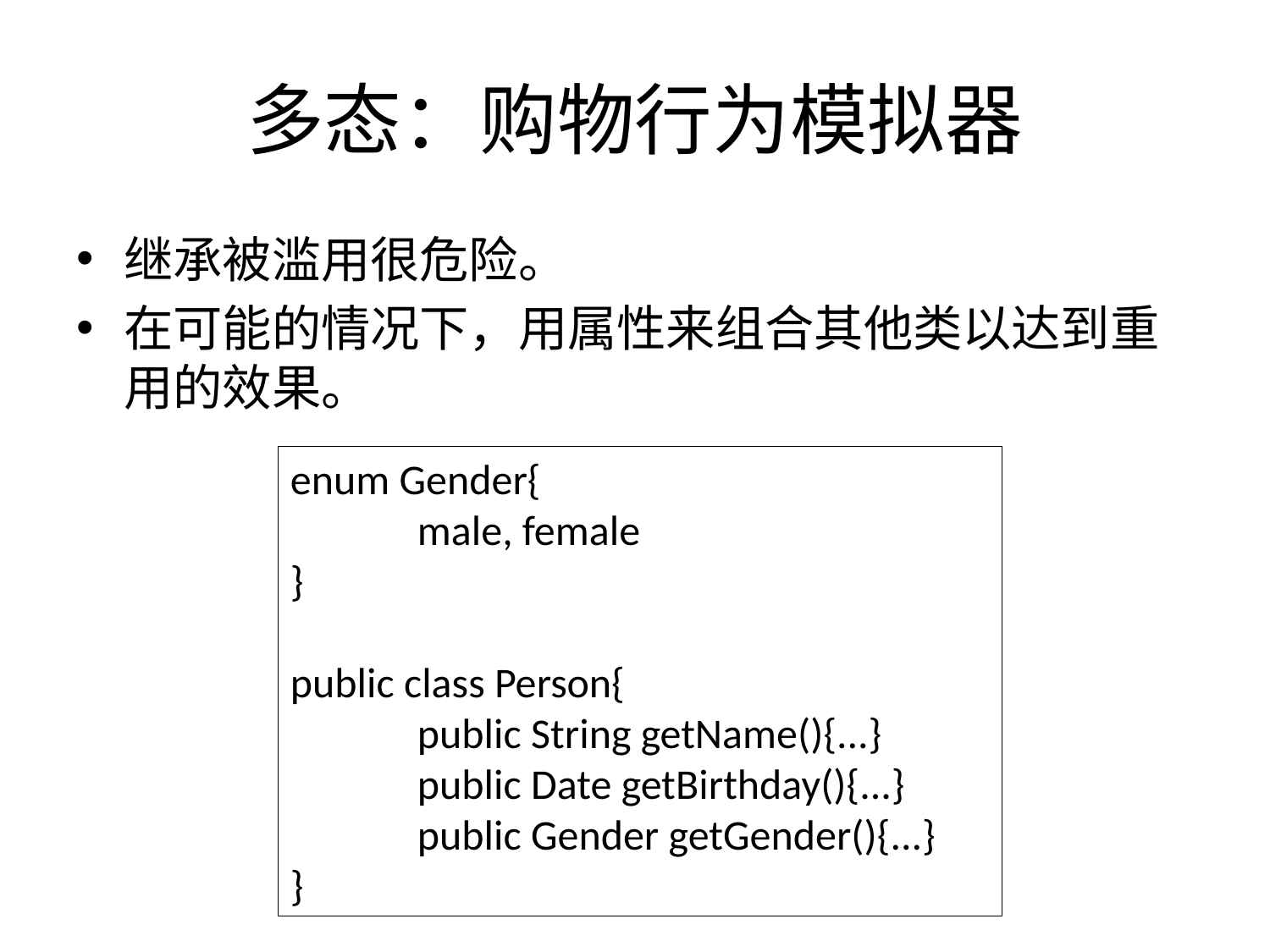

# 多态：购物行为模拟器
继承被滥用很危险。
在可能的情况下，用属性来组合其他类以达到重用的效果。
enum Gender{
	male, female
}

public class Person{
	public String getName(){...}
	public Date getBirthday(){...}
	public Gender getGender(){...}
}